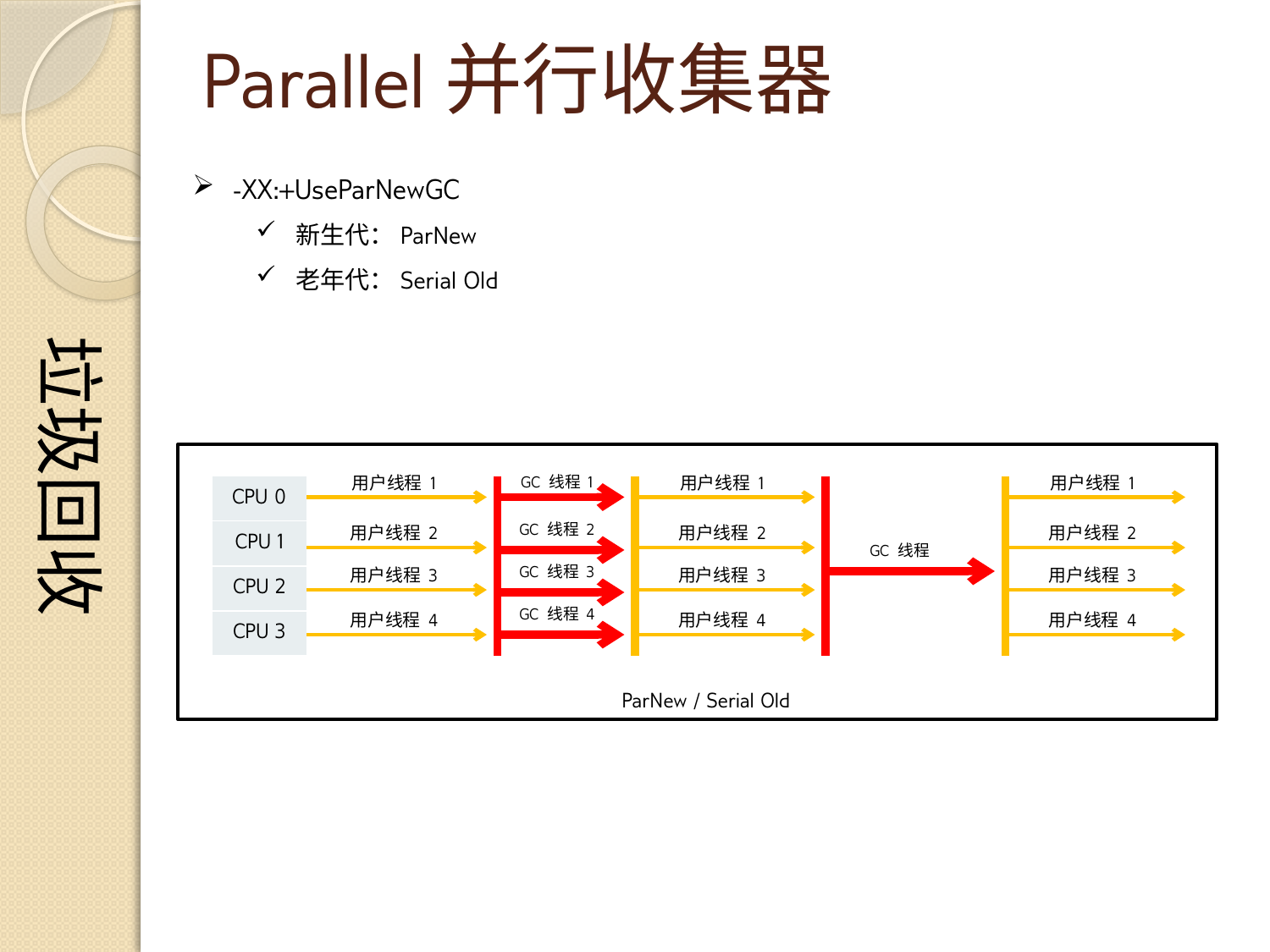

垃圾回收
# Parallel并行收集器
-XX:+UseParNewGC
新生代：ParNew
老年代：Serial Old

用户线程 1
GC 线程 1
用户线程 1
用户线程 1
| CPU 0 |
| --- |
| CPU 1 |
| CPU 2 |
| CPU 3 |
GC 线程 2
用户线程 2
用户线程 2
用户线程 2
GC 线程
GC 线程 3
用户线程 3
用户线程 3
用户线程 3
GC 线程 4
用户线程 4
用户线程 4
用户线程 4
ParNew / Serial Old